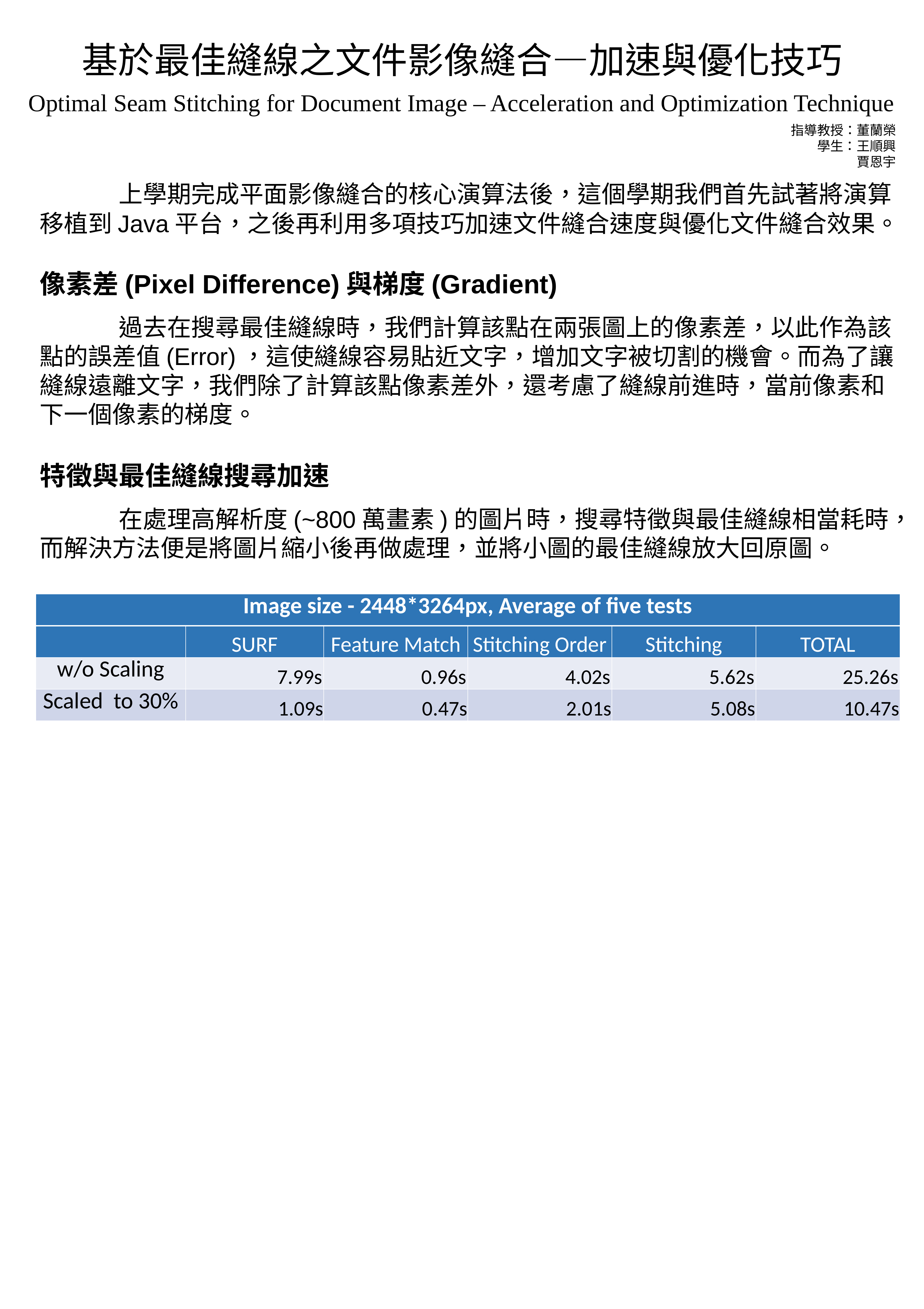

基於最佳縫線之文件影像縫合—加速與優化技巧
Optimal Seam Stitching for Document Image – Acceleration and Optimization Technique

指導教授：董蘭榮
學生：王順興
		        賈恩宇
		上學期完成平面影像縫合的核心演算法後，這個學期我們首先試著將演算移植到Java平台，之後再利用多項技巧加速文件縫合速度與優化文件縫合效果。
像素差(Pixel Difference)與梯度(Gradient)
		過去在搜尋最佳縫線時，我們計算該點在兩張圖上的像素差，以此作為該點的誤差值(Error)，這使縫線容易貼近文字，增加文字被切割的機會。而為了讓縫線遠離文字，我們除了計算該點像素差外，還考慮了縫線前進時，當前像素和下一個像素的梯度。
特徵與最佳縫線搜尋加速
		在處理高解析度(~800萬畫素)的圖片時，搜尋特徵與最佳縫線相當耗時，而解決方法便是將圖片縮小後再做處理，並將小圖的最佳縫線放大回原圖。

| Image size - 2448\*3264px, Average of five tests |  |  |  |  |  |
| --- | --- | --- | --- | --- | --- |
|  | SURF | Feature Match | Stitching Order | Stitching | TOTAL |
| w/o Scaling | 7.99s | 0.96s | 4.02s | 5.62s | 25.26s |
| Scaled to 30% | 1.09s | 0.47s | 2.01s | 5.08s | 10.47s |